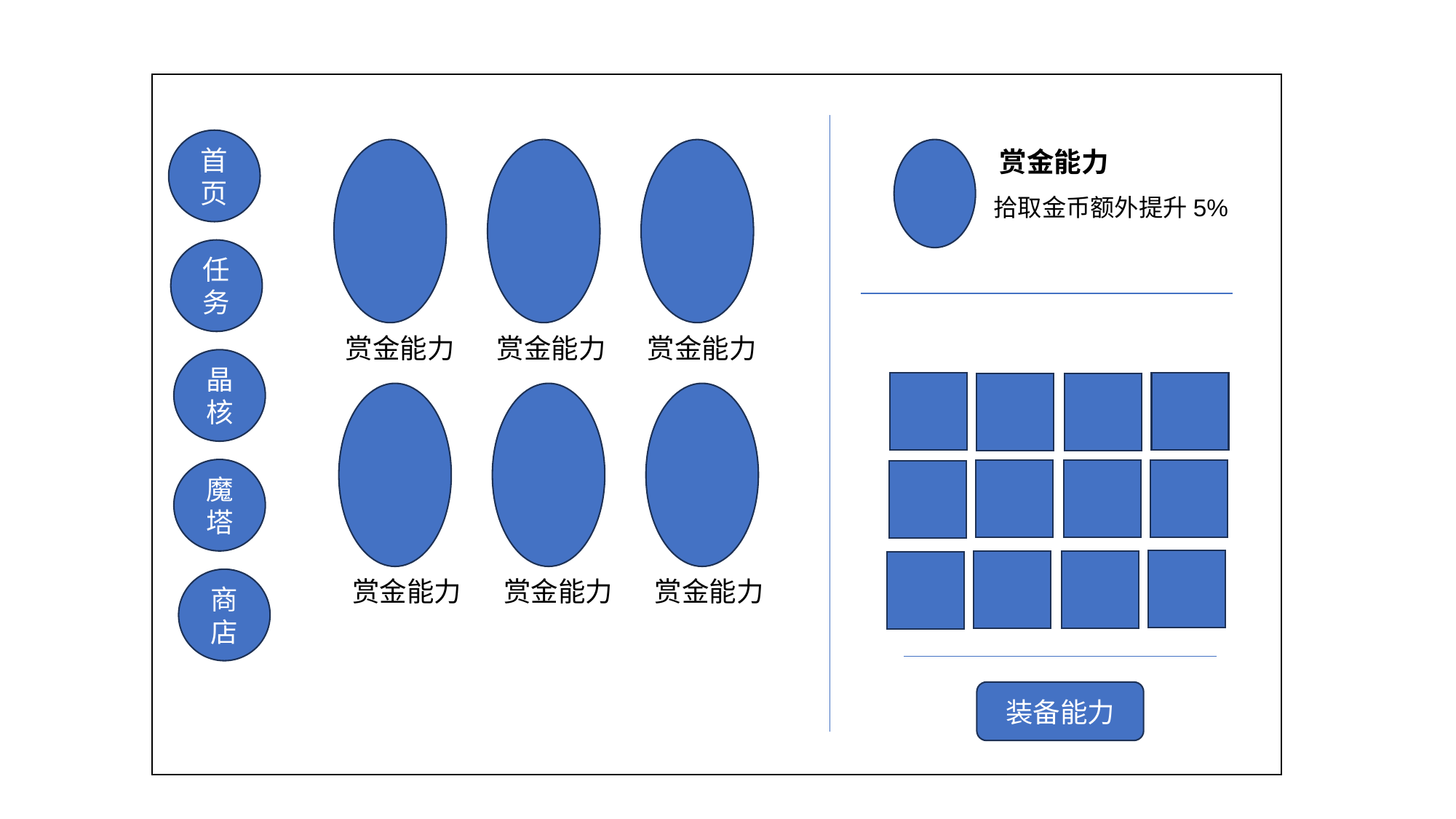

首页

赏金能力
拾取金币额外提升5%
任务
赏金能力
赏金能力
赏金能力
晶核

魔塔

赏金能力
赏金能力
赏金能力
商店
装备能力